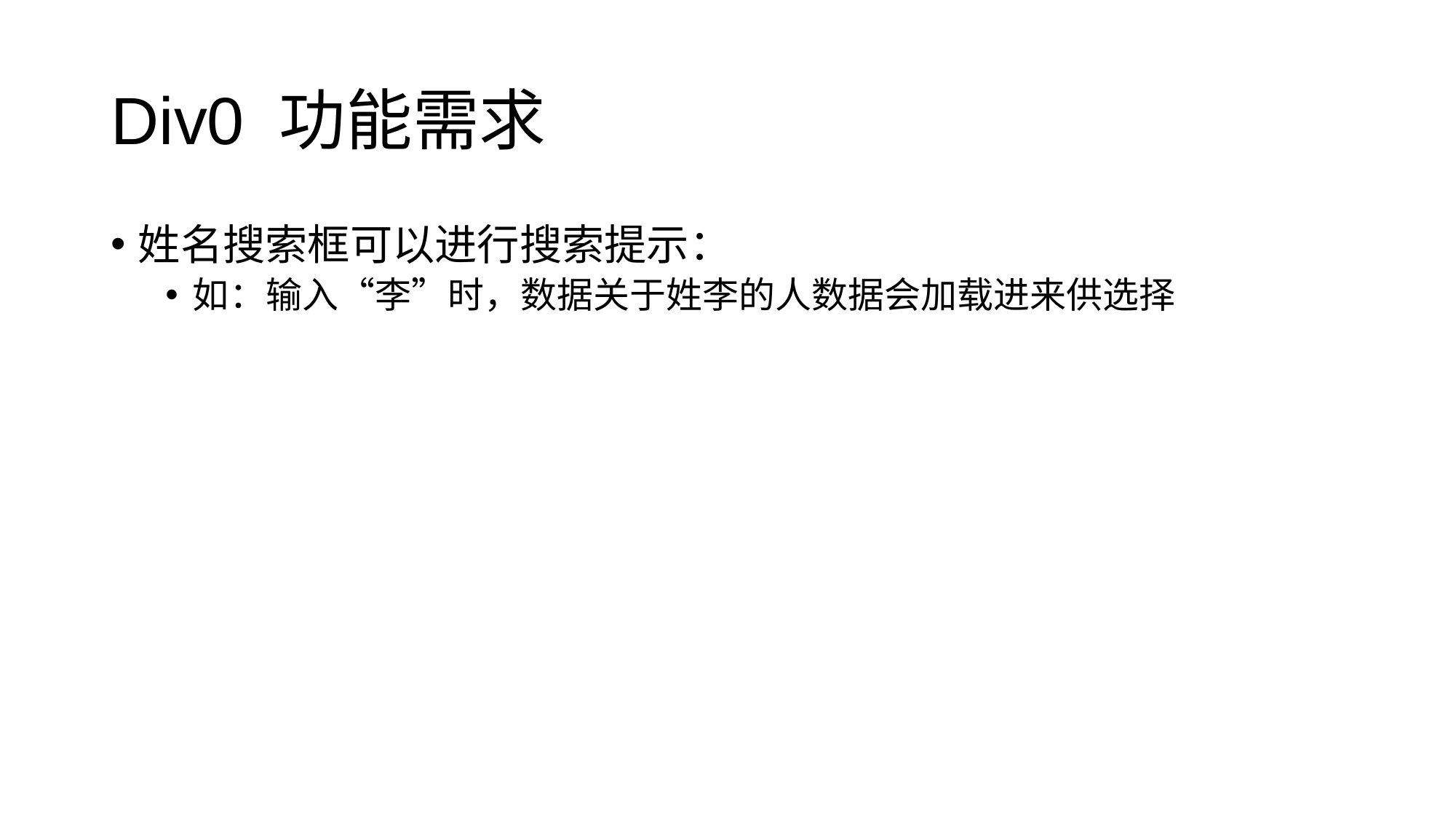

# Div0 功能需求
姓名搜索框可以进行搜索提示：
如：输入“李”时，数据关于姓李的人数据会加载进来供选择